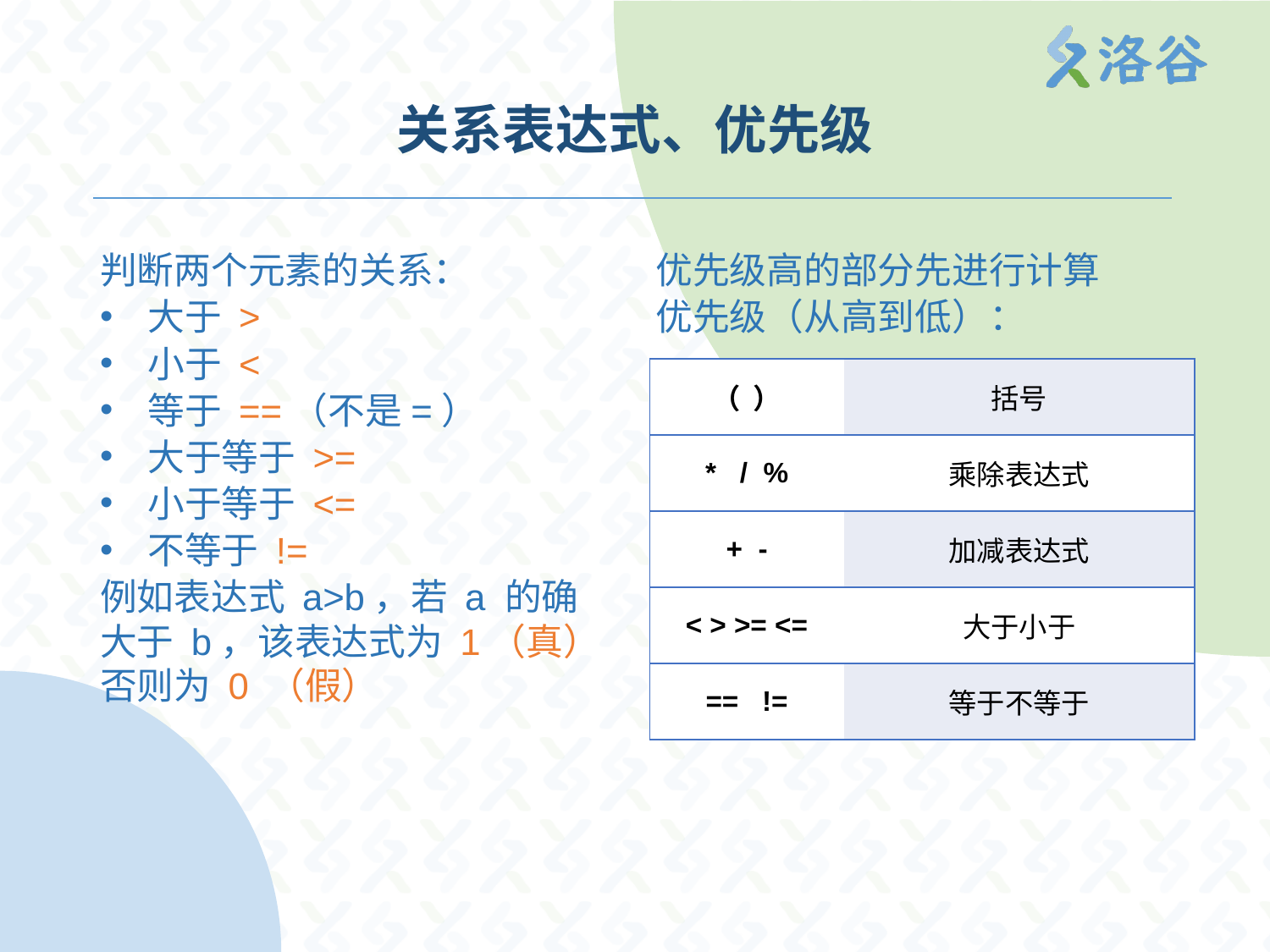

# 关系表达式、优先级
判断两个元素的关系：
大于 >
小于 <
等于 ==（不是=）
大于等于 >=
小于等于 <=
不等于 !=
例如表达式 a>b，若 a 的确大于 b，该表达式为 1（真）否则为 0 （假）
优先级高的部分先进行计算
优先级（从高到低）：

| （ ） | 括号 |
| --- | --- |
| \* / % | 乘除表达式 |
| + - | 加减表达式 |
| < > >= <= | 大于小于 |
| == != | 等于不等于 |